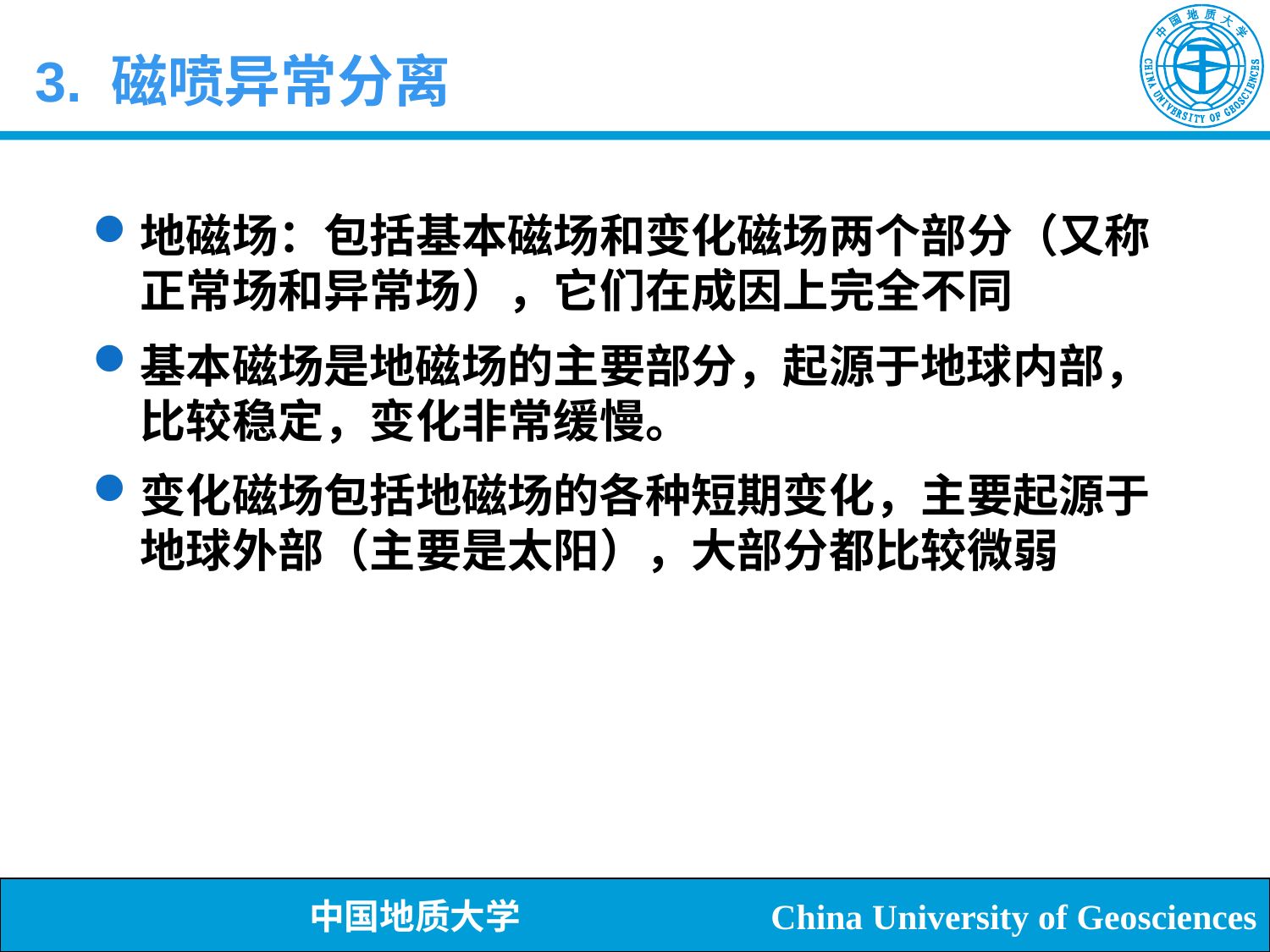

# 3. 磁喷异常分离
地磁场：包括基本磁场和变化磁场两个部分（又称正常场和异常场），它们在成因上完全不同
基本磁场是地磁场的主要部分，起源于地球内部，比较稳定，变化非常缓慢。
变化磁场包括地磁场的各种短期变化，主要起源于地球外部（主要是太阳），大部分都比较微弱